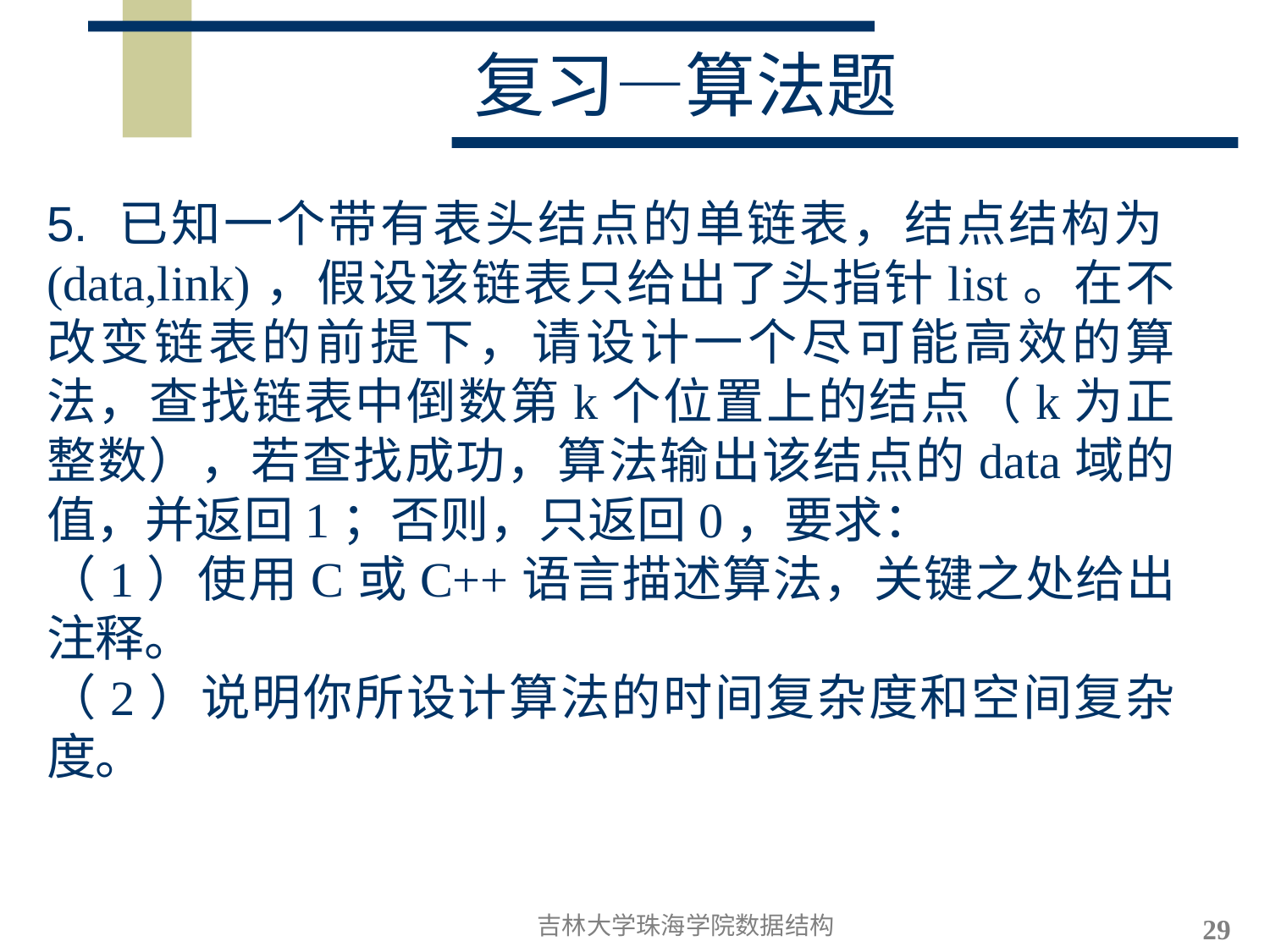

# 复习—算法题
5. 已知一个带有表头结点的单链表，结点结构为(data,link)，假设该链表只给出了头指针list。在不改变链表的前提下，请设计一个尽可能高效的算法，查找链表中倒数第k个位置上的结点（k为正整数），若查找成功，算法输出该结点的data域的值，并返回1；否则，只返回0，要求：
（1）使用C或C++语言描述算法，关键之处给出注释。
（2）说明你所设计算法的时间复杂度和空间复杂度。
吉林大学珠海学院数据结构